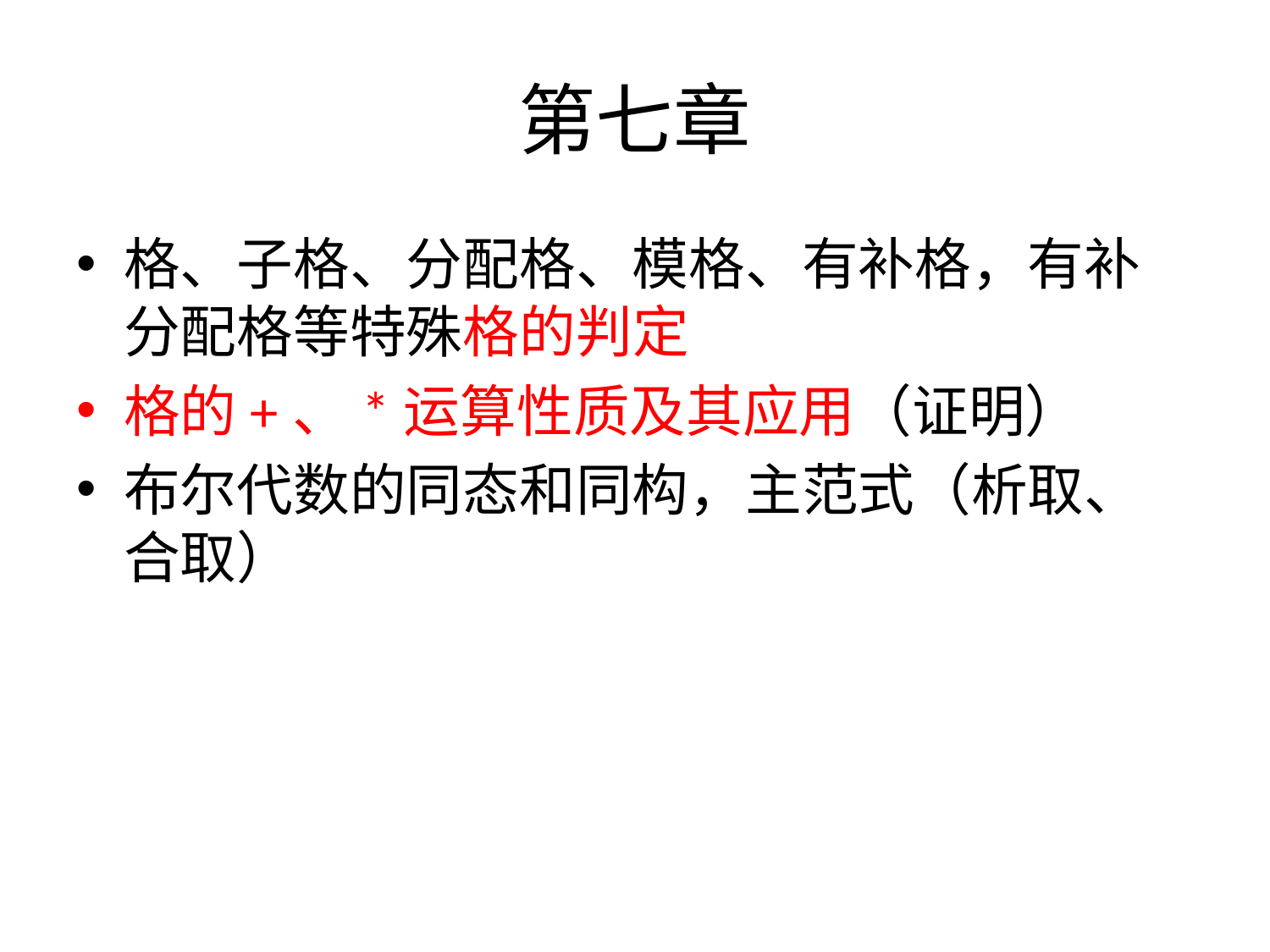

# 第七章
格、子格、分配格、模格、有补格，有补分配格等特殊格的判定
格的+、*运算性质及其应用（证明）
布尔代数的同态和同构，主范式（析取、合取）